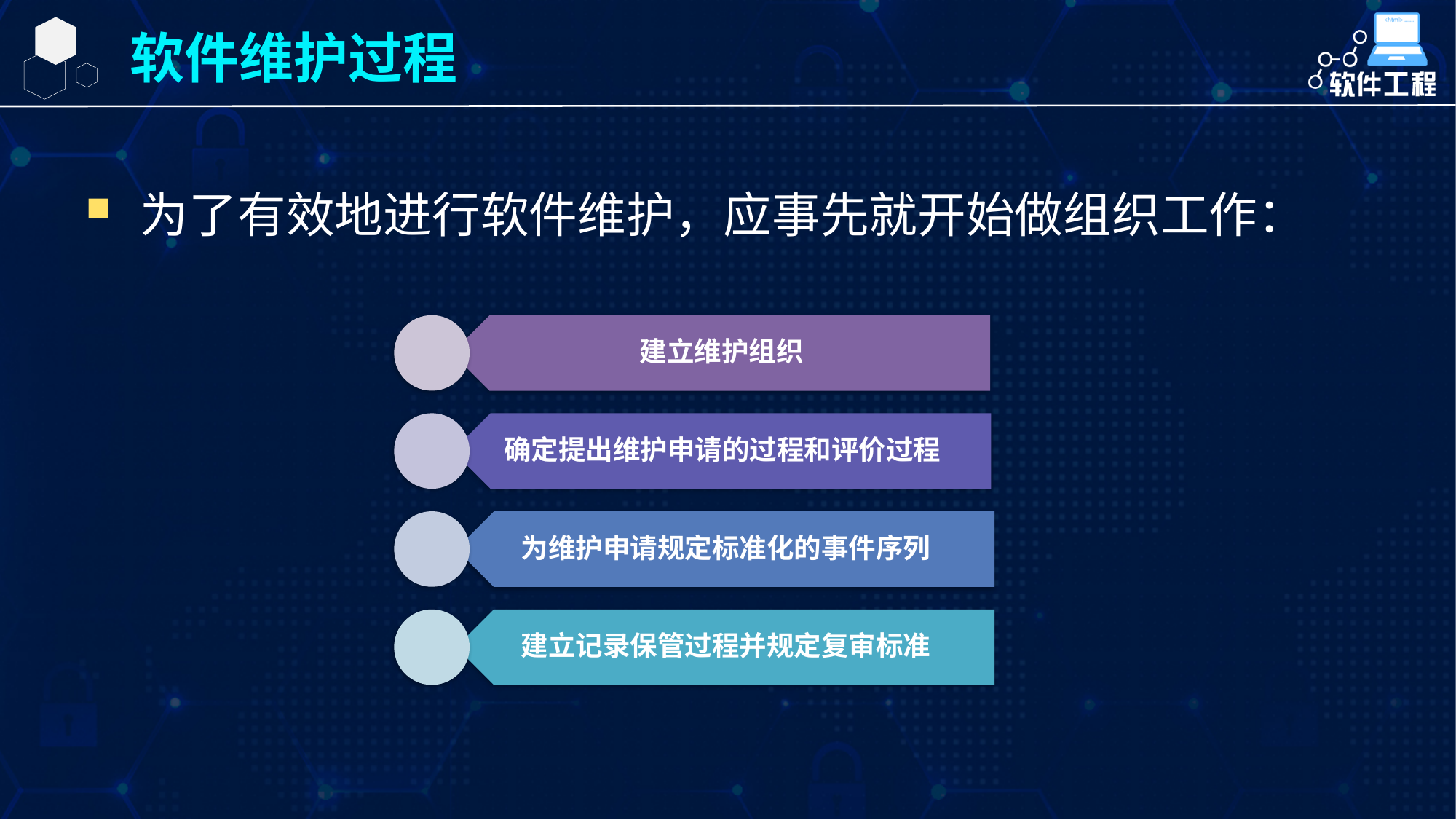

软件维护过程
为了有效地进行软件维护，应事先就开始做组织工作：

建立维护组织
确定提出维护申请的过程和评价过程
为维护申请规定标准化的事件序列
建立记录保管过程并规定复审标准